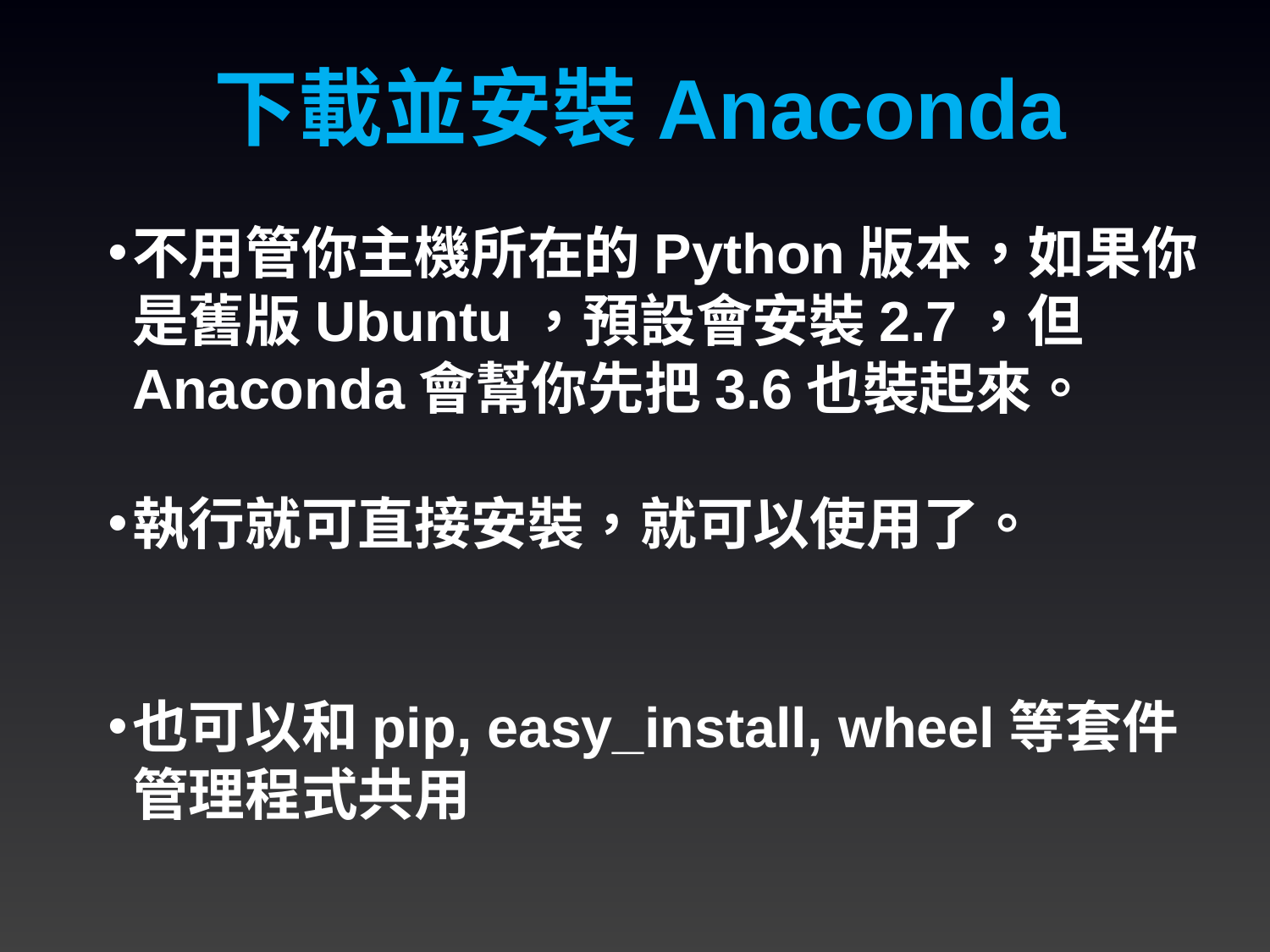

下載並安裝Anaconda
不用管你主機所在的Python版本，如果你是舊版Ubuntu，預設會安裝2.7，但Anaconda會幫你先把3.6也裝起來。

執行就可直接安裝，就可以使用了。

也可以和pip, easy_install, wheel等套件管理程式共用